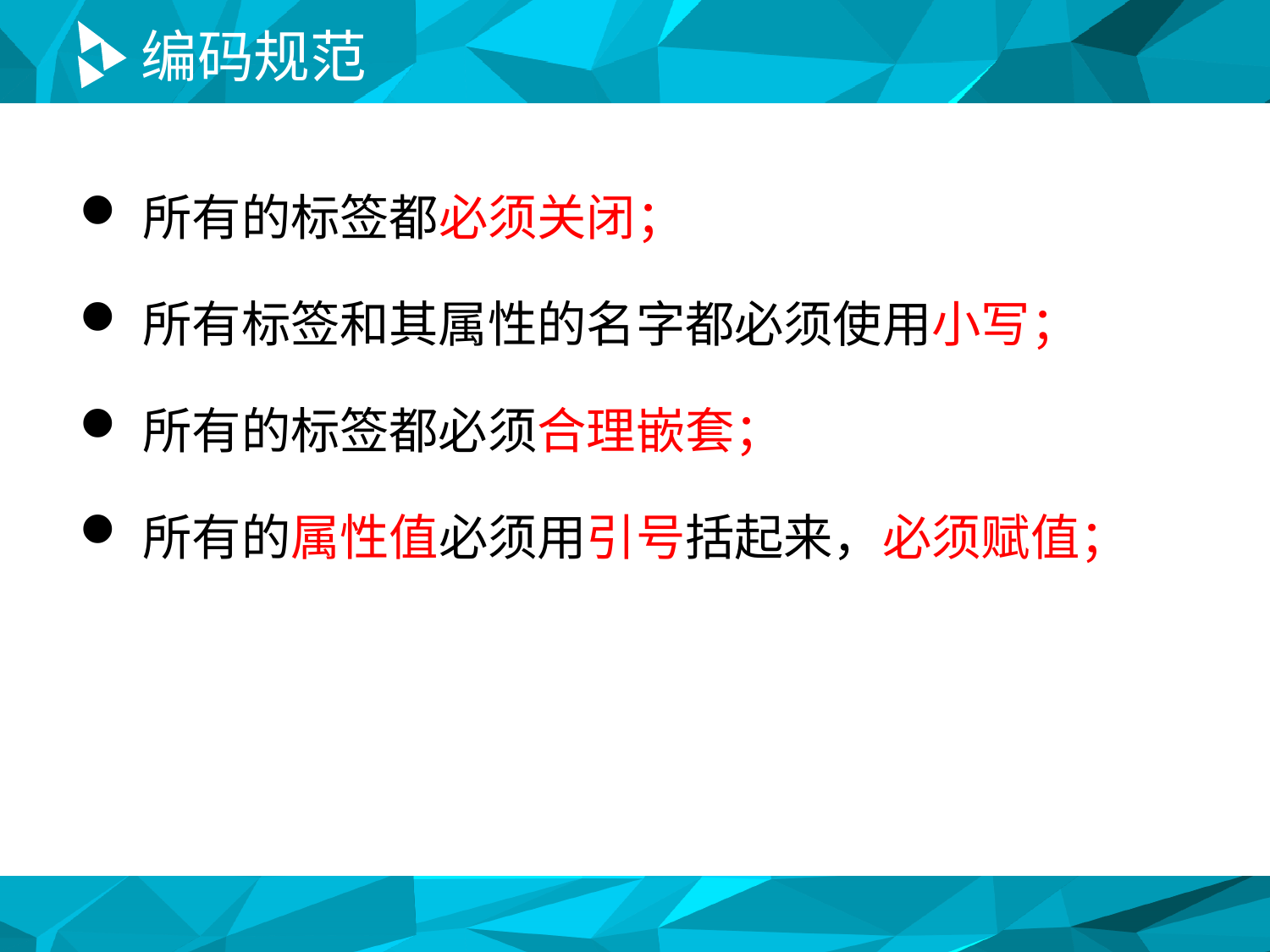

# 编码规范
所有的标签都必须关闭；
所有标签和其属性的名字都必须使用小写；
所有的标签都必须合理嵌套；
所有的属性值必须用引号括起来，必须赋值；